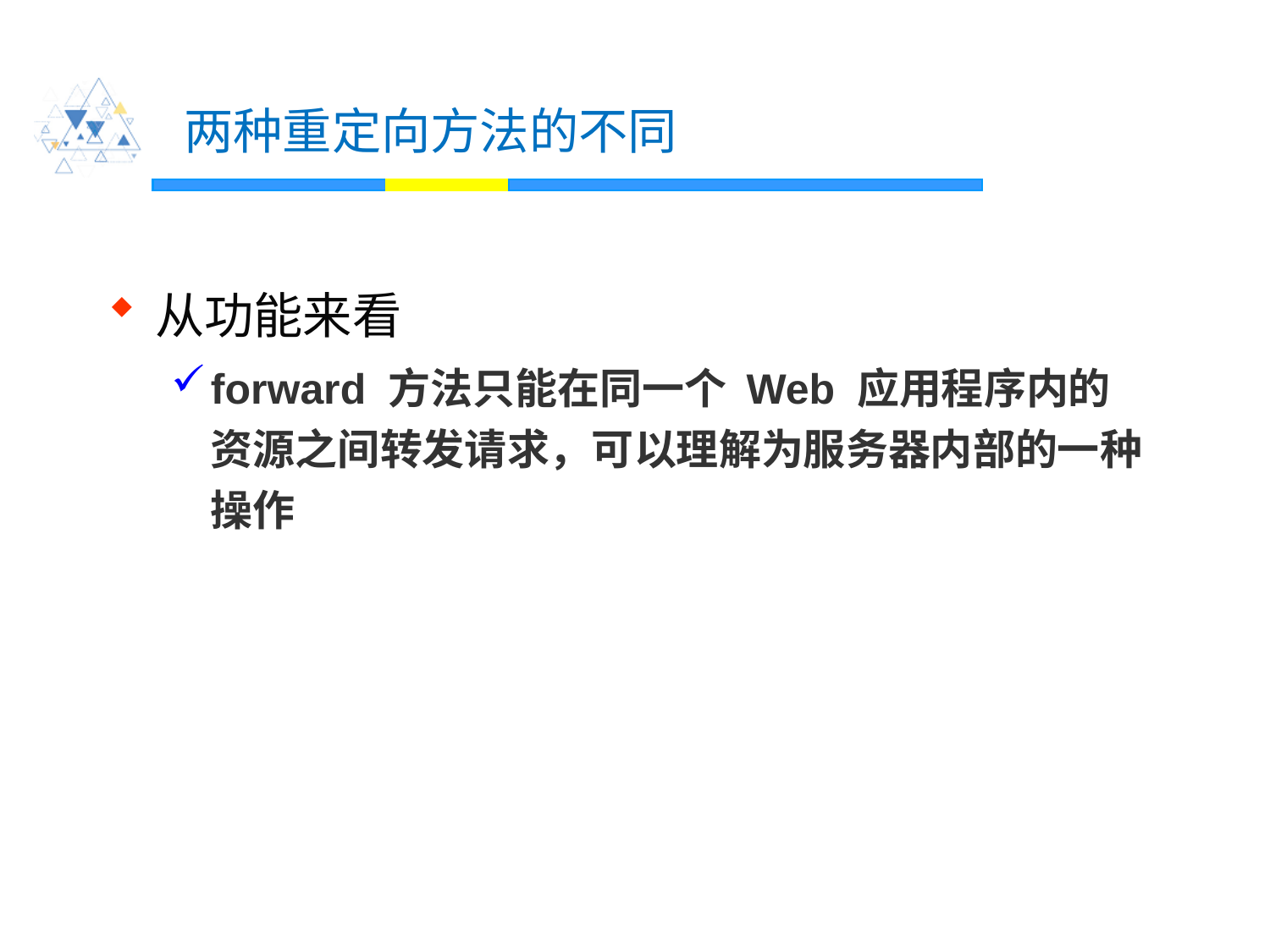

# 两种重定向方法的不同
从功能来看
forward 方法只能在同一个 Web 应用程序内的资源之间转发请求，可以理解为服务器内部的一种操作